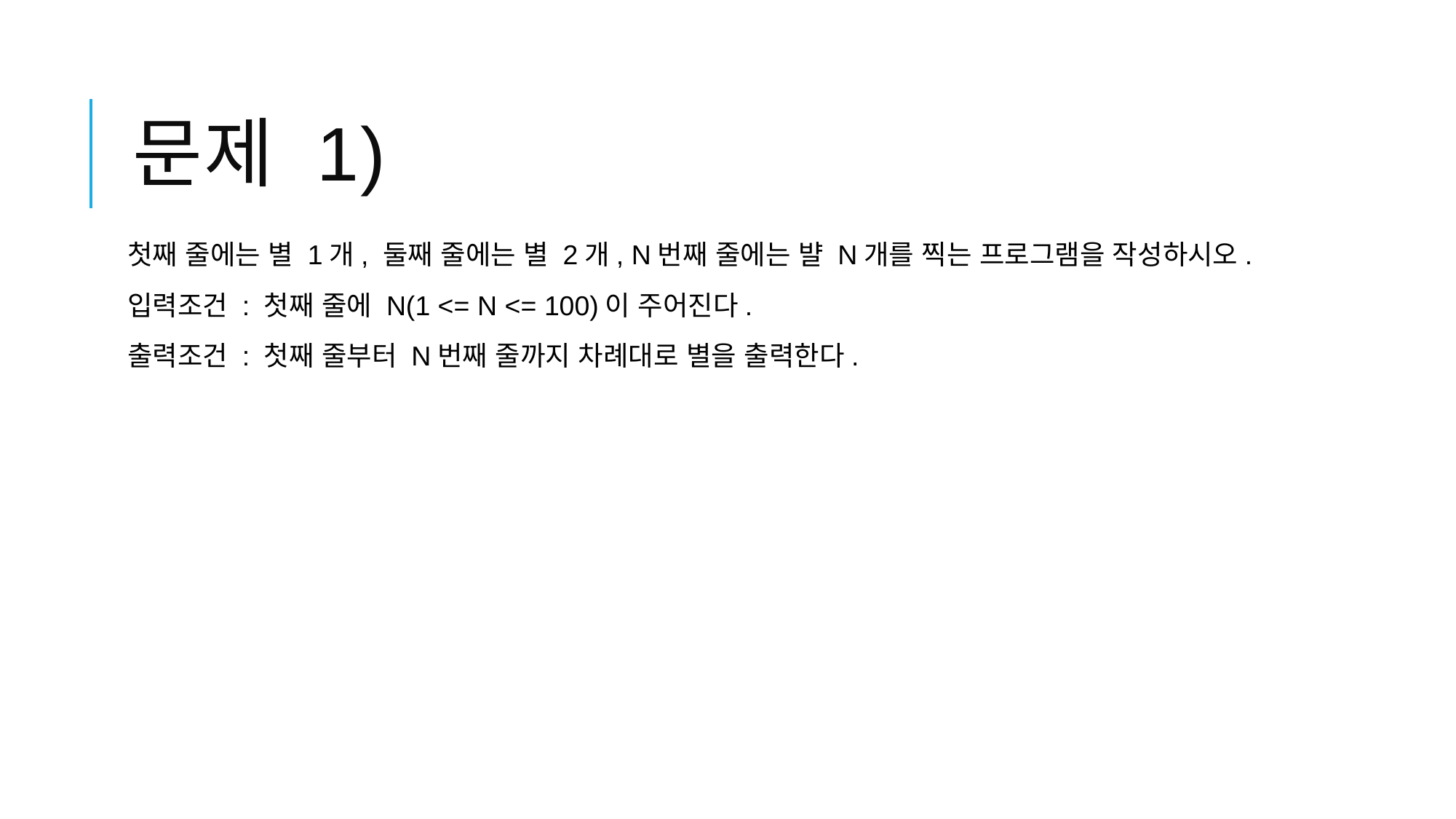

# 문제 1)
첫째 줄에는 별 1개, 둘째 줄에는 별 2개, N번째 줄에는 뱔 N개를 찍는 프로그램을 작성하시오.
입력조건 : 첫째 줄에 N(1 <= N <= 100)이 주어진다.
출력조건 : 첫째 줄부터 N번째 줄까지 차례대로 별을 출력한다.